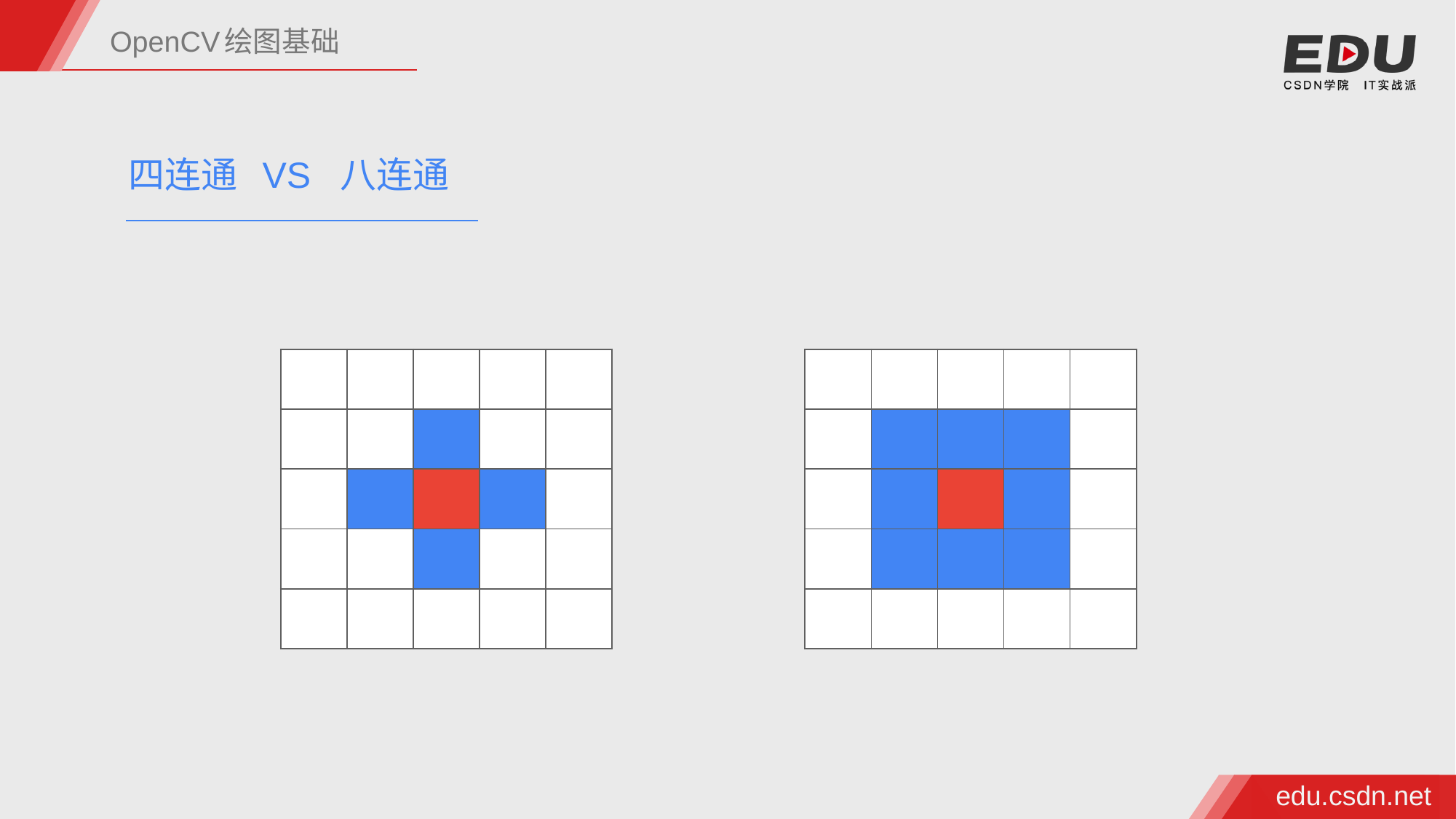

OpenCV绘图基础
四连通  VS  八连通
|  |  |  |  |  |
| --- | --- | --- | --- | --- |
|  |  |  |  |  |
|  |  |  |  |  |
|  |  |  |  |  |
|  |  |  |  |  |
|  |  |  |  |  |
| --- | --- | --- | --- | --- |
|  |  |  |  |  |
|  |  |  |  |  |
|  |  |  |  |  |
|  |  |  |  |  |